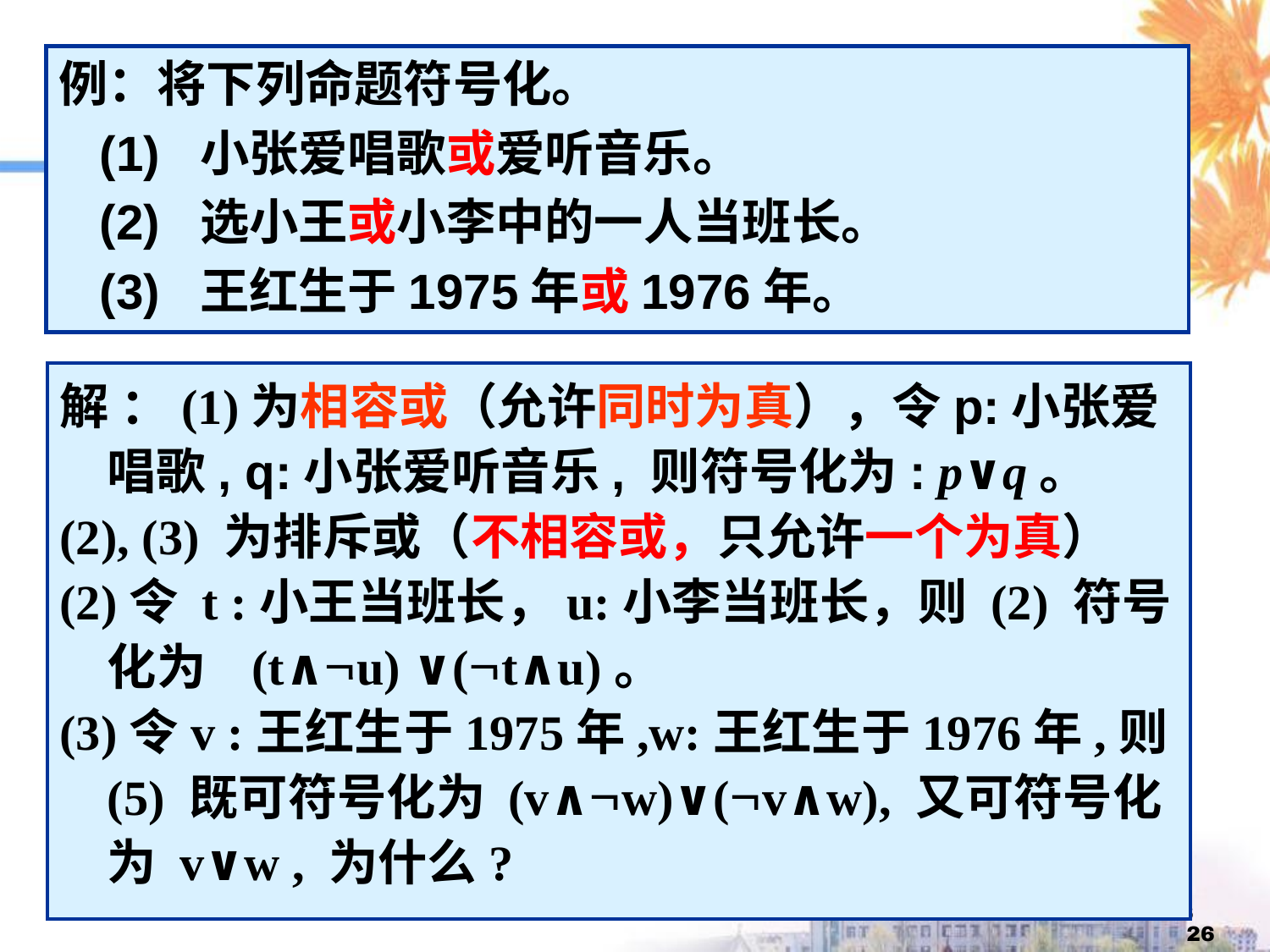

例：将下列命题符号化。
   (1)  小张爱唱歌或爱听音乐。
   (2)  选小王或小李中的一人当班长。
   (3)  王红生于1975年或1976年。
解 ：(1)为相容或（允许同时为真），令p:小张爱唱歌, q:小张爱听音乐, 则符号化为: p∨q。
(2), (3) 为排斥或（不相容或，只允许一个为真）
(2)令 t :小王当班长，u:小李当班长，则 (2) 符号化为   (t∧¬u) ∨(¬t∧u)。
(3)令v :王红生于1975年,w:王红生于1976年,则 (5) 既可符号化为 (v∧¬w)∨(¬v∧w), 又可符号化为 v∨w , 为什么?

26
26